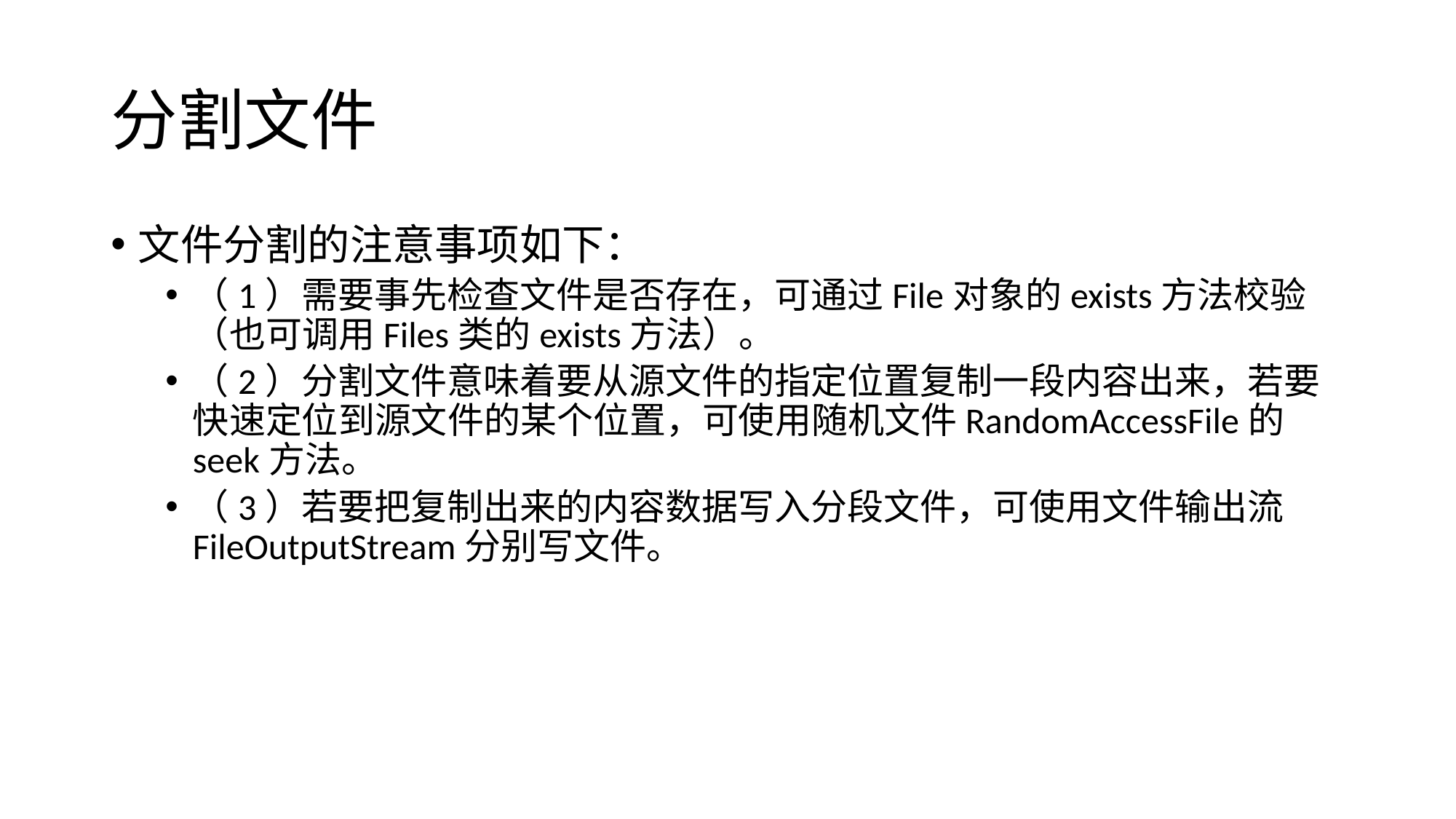

# 分割文件
文件分割的注意事项如下：
（1）需要事先检查文件是否存在，可通过File对象的exists方法校验（也可调用Files类的exists方法）。
（2）分割文件意味着要从源文件的指定位置复制一段内容出来，若要快速定位到源文件的某个位置，可使用随机文件RandomAccessFile的seek方法。
（3）若要把复制出来的内容数据写入分段文件，可使用文件输出流FileOutputStream分别写文件。